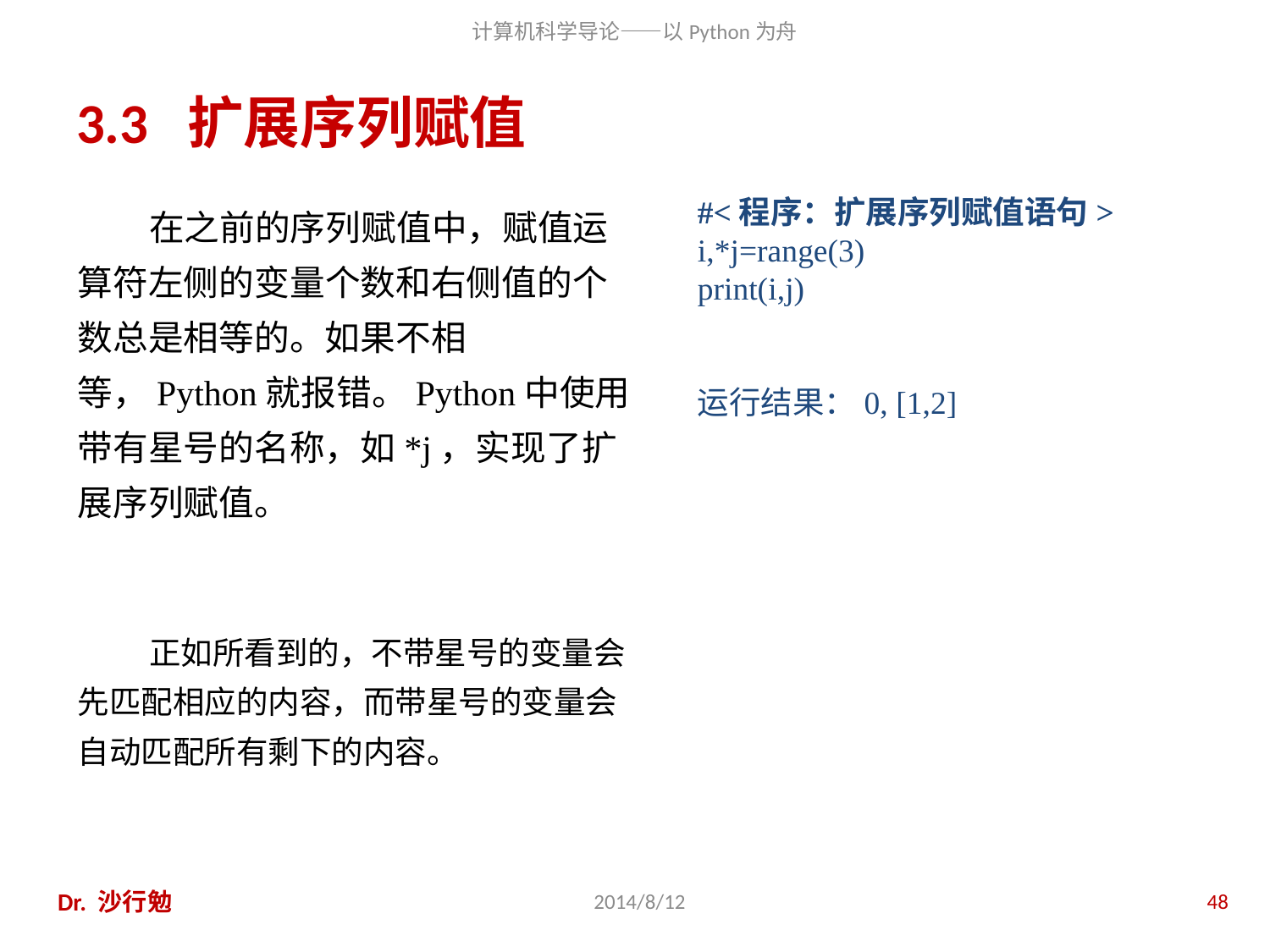

# 3.3  扩展序列赋值
在之前的序列赋值中，赋值运算符左侧的变量个数和右侧值的个数总是相等的。如果不相等，Python就报错。Python中使用带有星号的名称，如*j，实现了扩展序列赋值。

正如所看到的，不带星号的变量会先匹配相应的内容，而带星号的变量会自动匹配所有剩下的内容。

#<程序：扩展序列赋值语句>
i,*j=range(3)
print(i,j)

运行结果：0, [1,2]
Dr. 沙行勉
2014/8/12
48